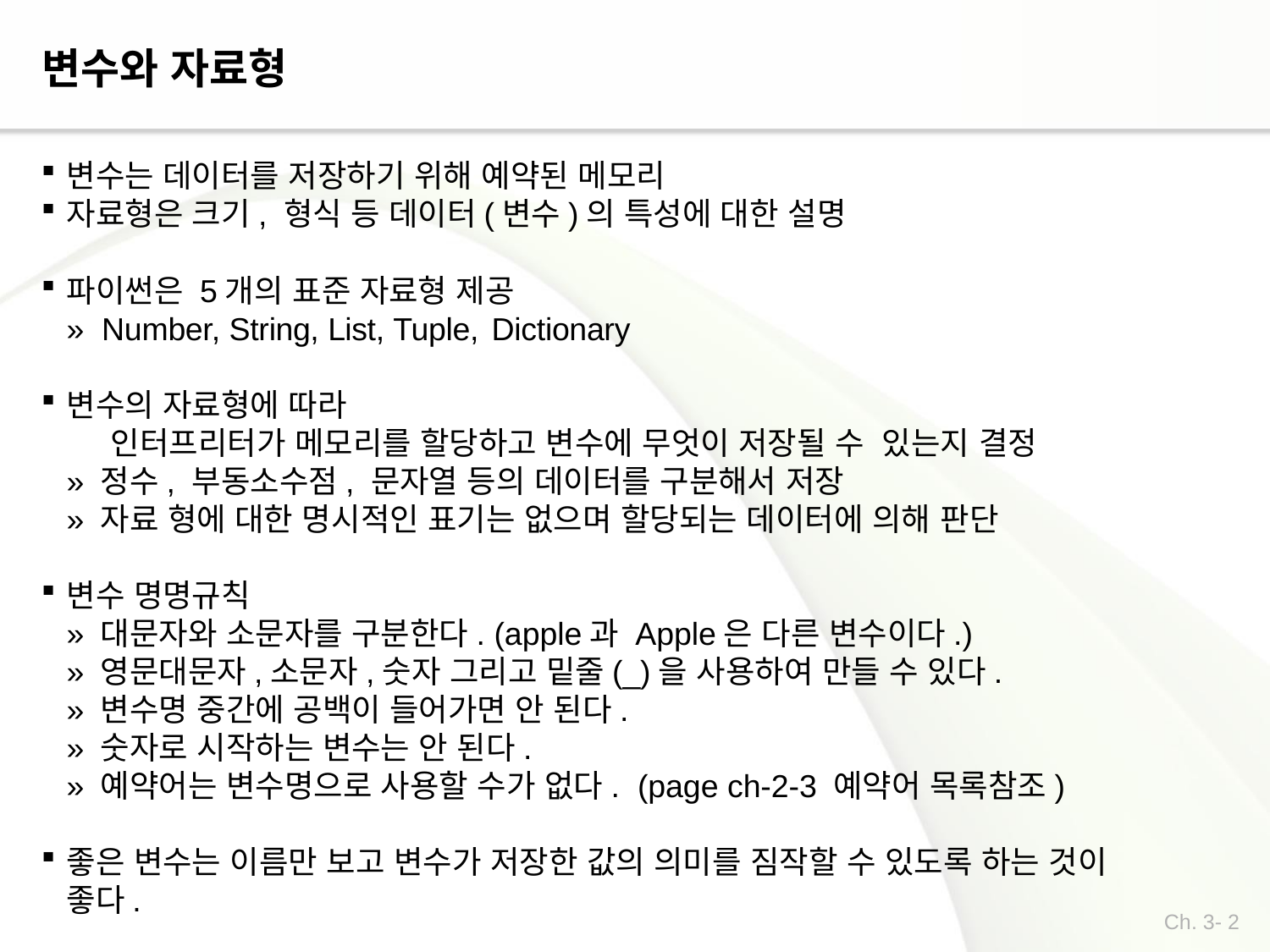

# 변수와 자료형
변수는 데이터를 저장하기 위해 예약된 메모리
자료형은 크기, 형식 등 데이터(변수)의 특성에 대한 설명

파이썬은 5개의 표준 자료형 제공
»  Number, String, List, Tuple, Dictionary
변수의 자료형에 따라
     인터프리터가 메모리를 할당하고 변수에 무엇이 저장될 수  있는지 결정
» 정수, 부동소수점, 문자열 등의 데이터를 구분해서 저장
» 자료 형에 대한 명시적인 표기는 없으며 할당되는 데이터에 의해 판단

변수 명명규칙
» 대문자와 소문자를 구분한다. (apple과 Apple은 다른 변수이다.)
» 영문대문자,소문자,숫자 그리고 밑줄(_)을 사용하여 만들 수 있다.
» 변수명 중간에 공백이 들어가면 안 된다.
» 숫자로 시작하는 변수는 안 된다.
» 예약어는 변수명으로 사용할 수가 없다.  (page ch-2-3 예약어 목록참조)

좋은 변수는 이름만 보고 변수가 저장한 값의 의미를 짐작할 수 있도록 하는 것이
  좋다.
Ch. 3- 2